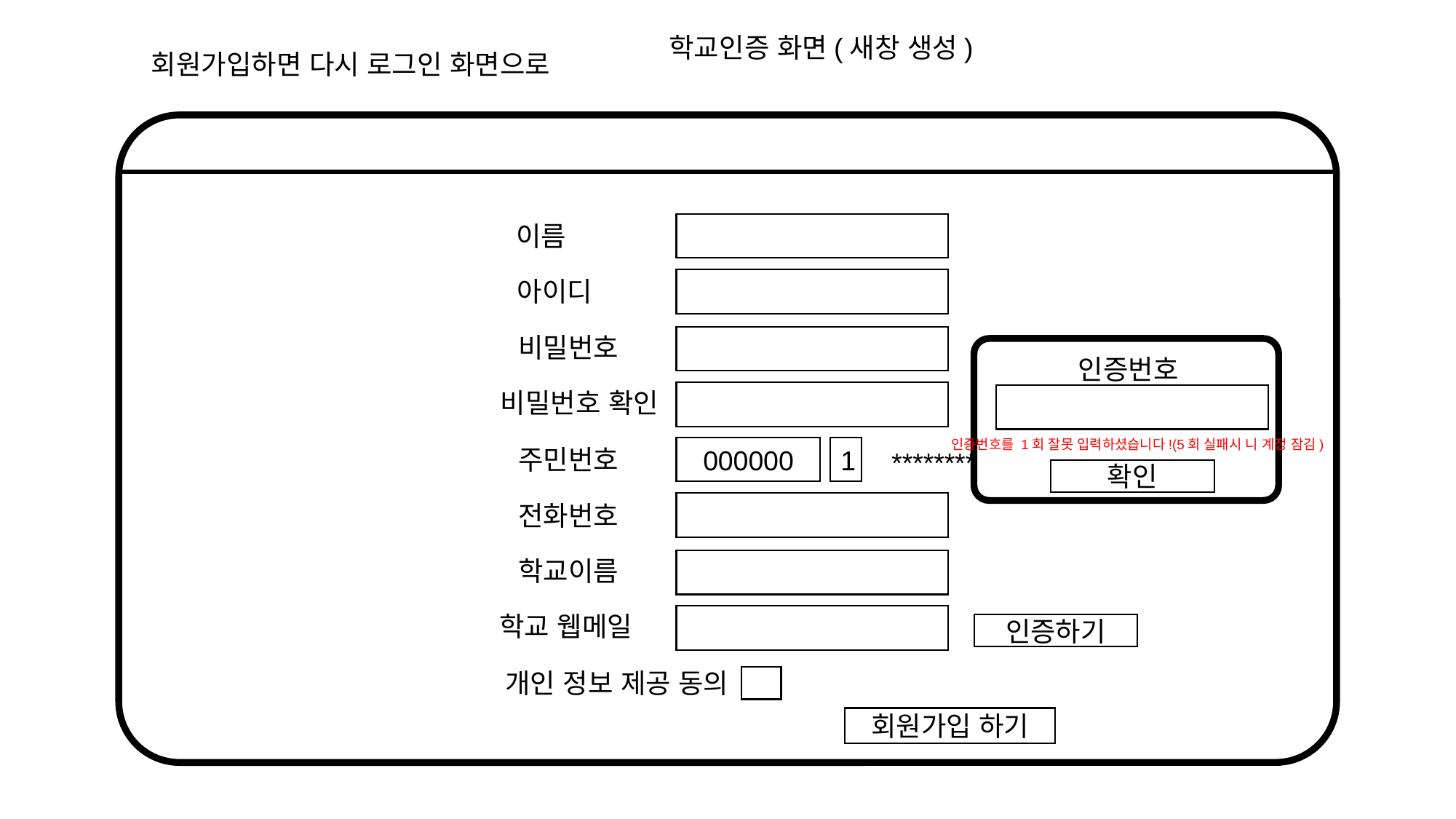

학교인증 화면(새창 생성)
회원가입하면 다시 로그인 화면으로

이름

아이디

비밀번호

인증번호
비밀번호 확인

인증번호를 1회 잘못 입력하셨습니다!(5회 실패시 니 계정 잠김)
주민번호
000000
1
********
확인
전화번호

학교이름

학교 웹메일

인증하기
개인 정보 제공 동의

회원가입 하기